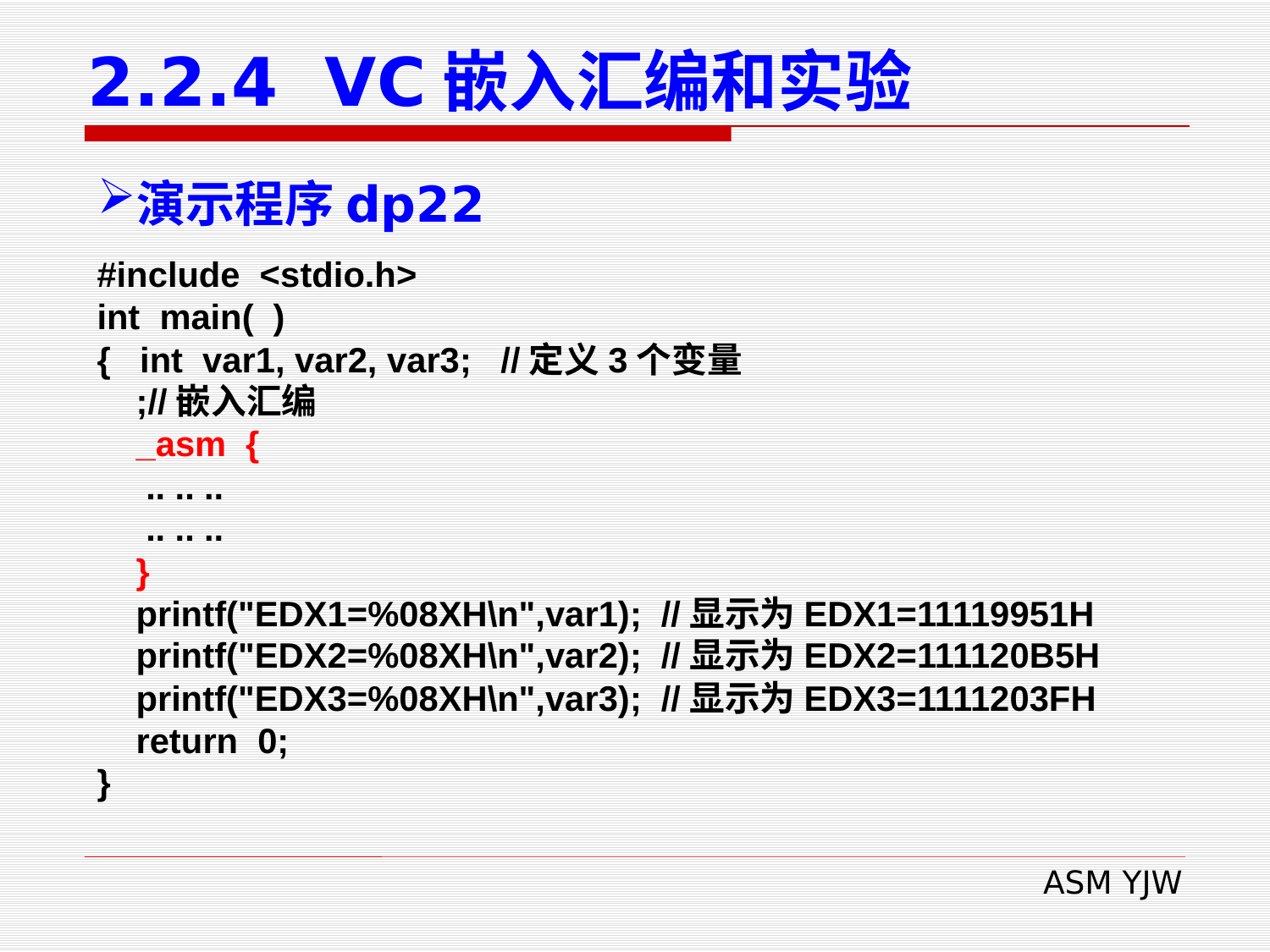

# 2.2.4  VC嵌入汇编和实验
演示程序dp22
#include  <stdio.h>
int  main(  )
{   int  var1, var2, var3;   //定义3个变量
    ;//嵌入汇编
    _asm  {
     .. .. ..
     .. .. ..
    }
    printf("EDX1=%08XH\n",var1);  //显示为EDX1=11119951H
    printf("EDX2=%08XH\n",var2);  //显示为EDX2=111120B5H
    printf("EDX3=%08XH\n",var3);  //显示为EDX3=1111203FH
    return  0;
}